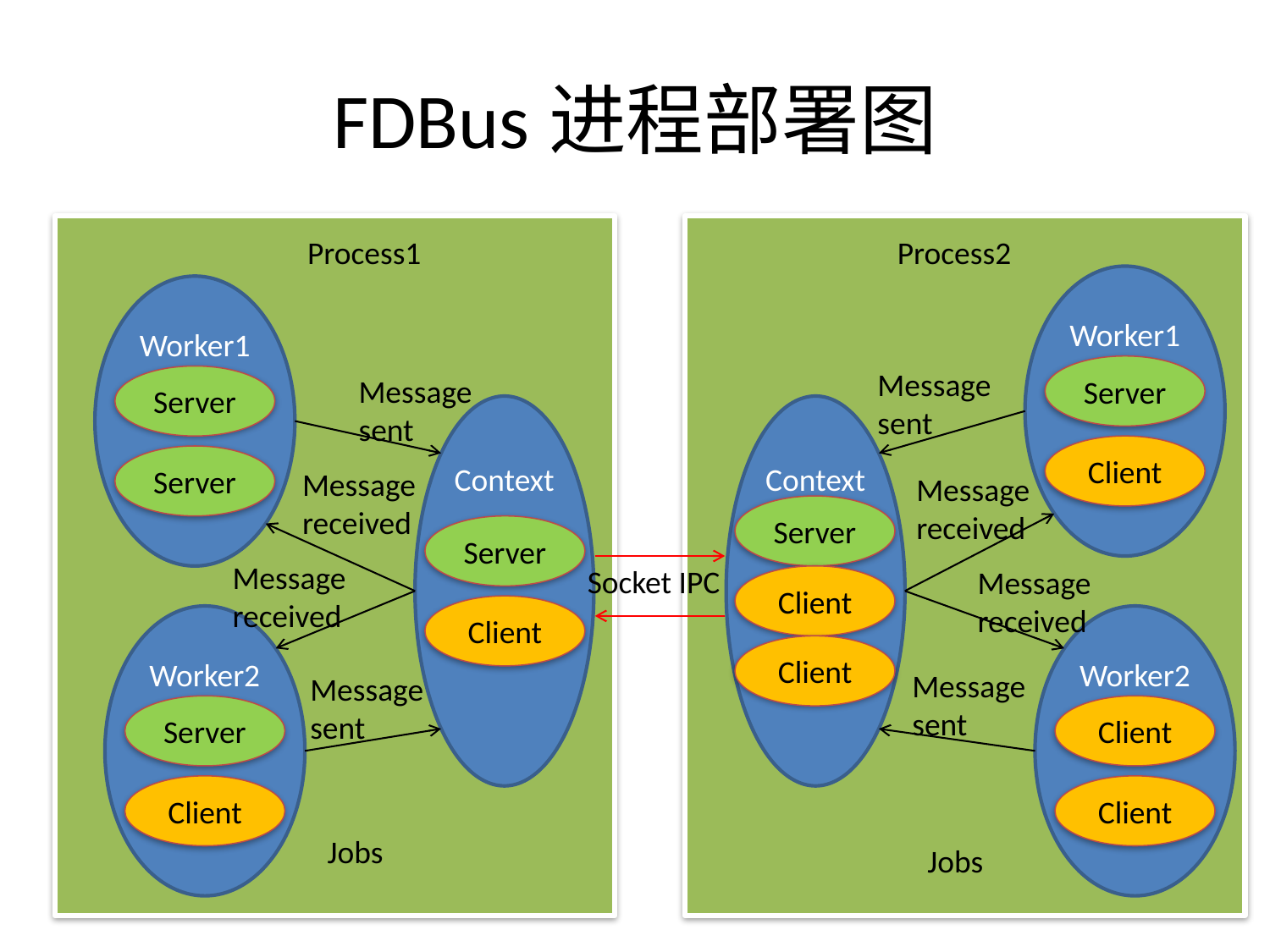

# FDBus进程部署图

Process1
Process2
Worker1
Worker1
Server
Message sent
Message sent
Server
Context
Context
Client
Server
Message received
Message received
Server
Server
Message received
Socket IPC
Message received
Client
Client
Worker2
Worker2
Client
Message sent
Message sent
Server
Client
Client
Client
Jobs
Jobs